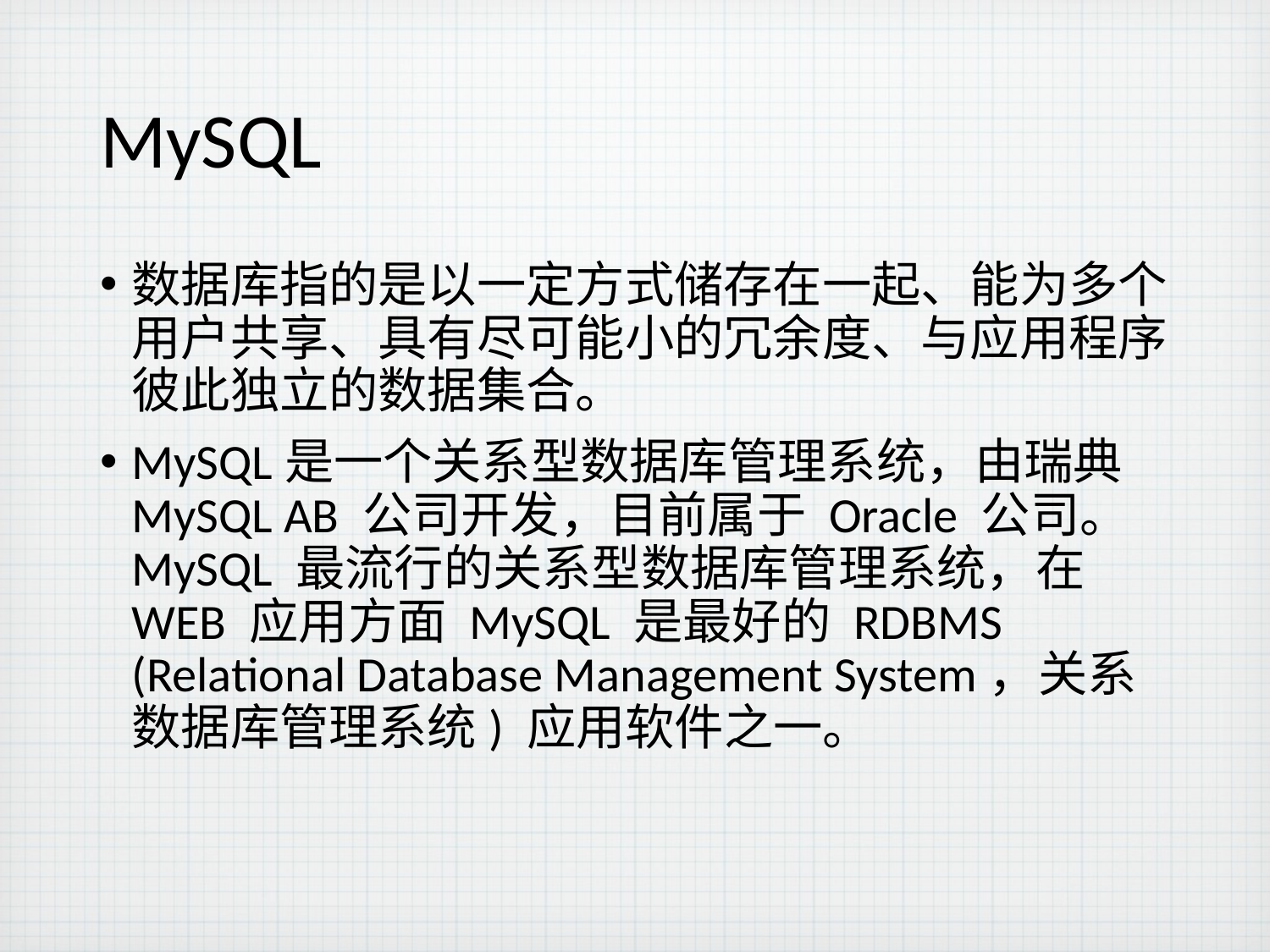

# MySQL
数据库指的是以一定方式储存在一起、能为多个用户共享、具有尽可能小的冗余度、与应用程序彼此独立的数据集合。
MySQL是一个关系型数据库管理系统，由瑞典 MySQL AB 公司开发，目前属于 Oracle 公司。MySQL 最流行的关系型数据库管理系统，在 WEB 应用方面 MySQL 是最好的 RDBMS (Relational Database Management System，关系数据库管理系统) 应用软件之一。